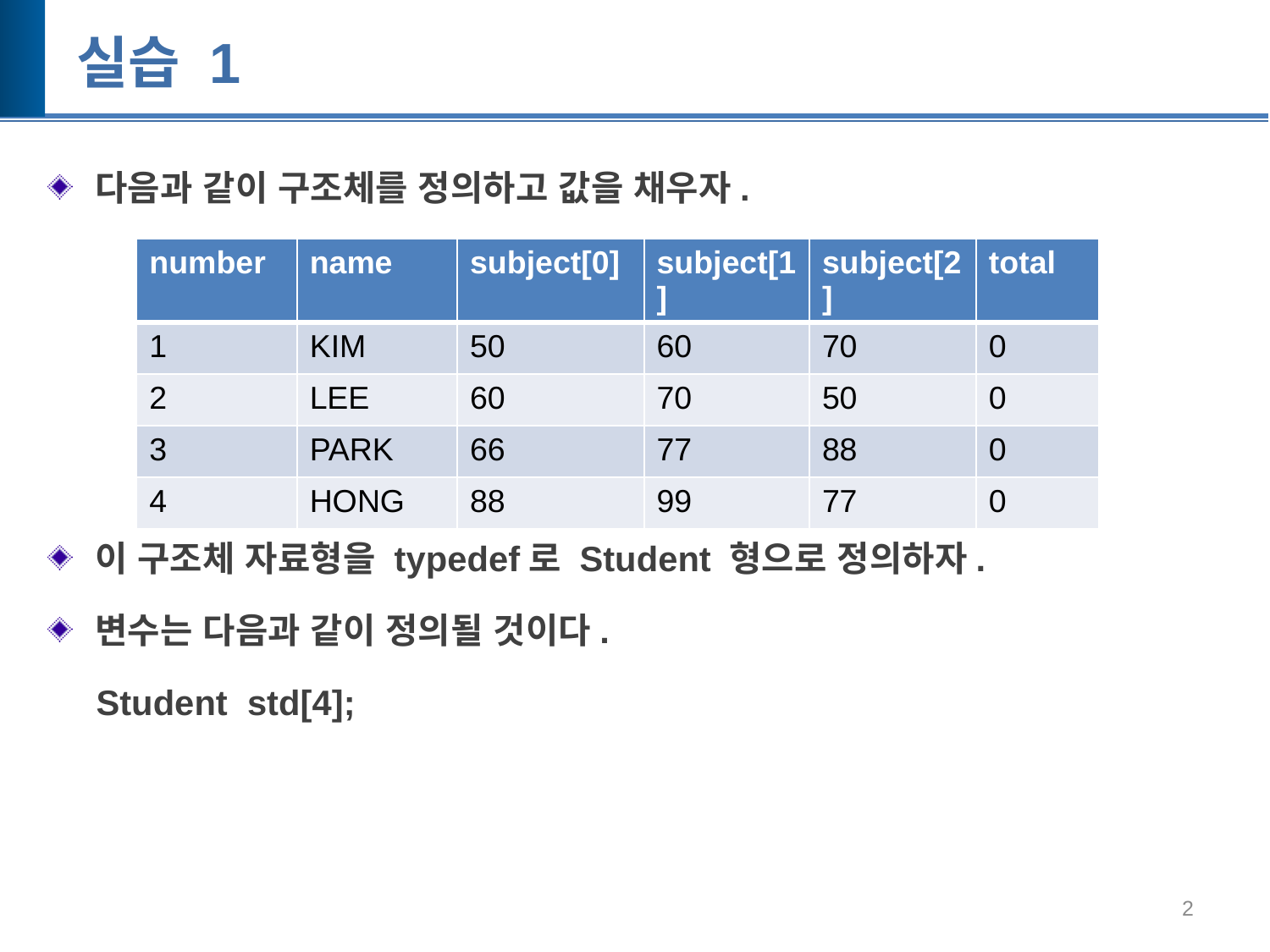

# 실습 1
다음과 같이 구조체를 정의하고 값을 채우자.

이 구조체 자료형을 typedef로 Student 형으로 정의하자.
변수는 다음과 같이 정의될 것이다.
     Student  std[4];

| number | name | subject[0] | subject[1] | subject[2] | total |
| --- | --- | --- | --- | --- | --- |
| 1 | KIM | 50 | 60 | 70 | 0 |
| 2 | LEE | 60 | 70 | 50 | 0 |
| 3 | PARK | 66 | 77 | 88 | 0 |
| 4 | HONG | 88 | 99 | 77 | 0 |
2